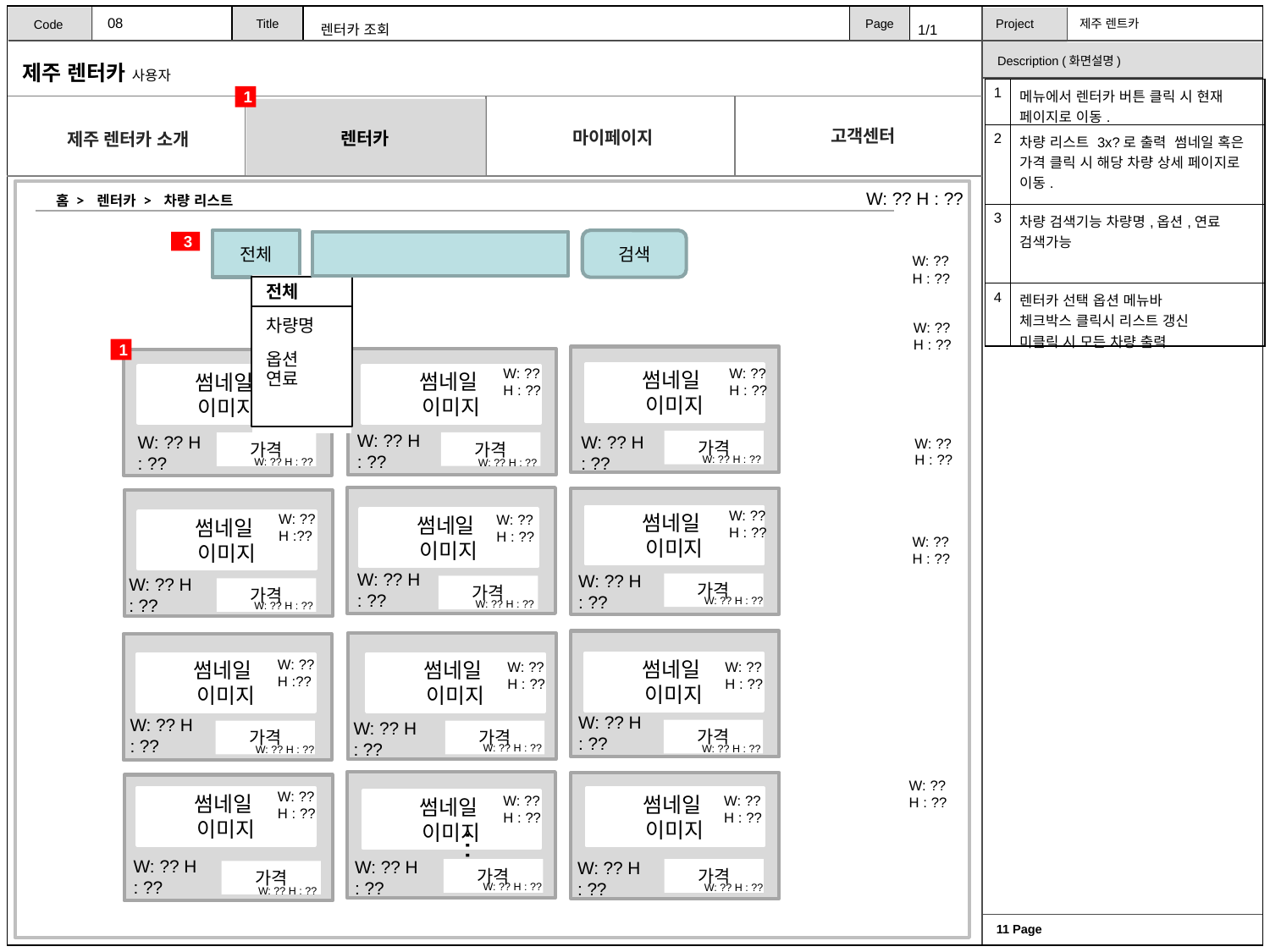

08
렌터카 조회
1/1
| 1 | 메뉴에서 렌터카 버튼 클릭 시 현재 페이지로 이동. |
| --- | --- |
| 2 | 차량 리스트 3x?로 출력 썸네일 혹은 가격 클릭 시 해당 차량 상세 페이지로 이동. |
| 3 | 차량 검색기능 차량명,옵션,연료 검색가능 |
| 4 | 렌터카 선택 옵션 메뉴바 체크박스 클릭시 리스트 갱신 미클릭 시 모든 차량 출력 |
1

렌터카

W: ?? H : ??
홈 > 렌터카 > 차량 리스트
전체
검색
3

W: ?? H : ??
| 전체 |
| --- |
| 차량명 |
| 옵션 연료 |
|  |

W: ?? H : ??
1

W: ?? H : ??
W: ?? H : ??
W: ?? H :??
썸네일
이미지
썸네일
이미지
썸네일
이미지
W: ?? H : ??
W: ?? H : ??
W: ?? H : ??
W: ?? H : ??
가격
가격
가격
W: ?? H : ??
W: ?? H : ??
W: ?? H : ??

W: ?? H : ??
W: ?? H :??
W: ?? H : ??
썸네일
이미지
썸네일
이미지
썸네일
이미지
W: ?? H : ??
W: ?? H : ??
W: ?? H : ??
W: ?? H : ??
가격
가격
가격
W: ?? H : ??
W: ?? H : ??
W: ?? H : ??

W: ?? H :??
W: ?? H : ??
W: ?? H : ??
썸네일
이미지
썸네일
이미지
썸네일
이미지
W: ?? H : ??
W: ?? H : ??
W: ?? H : ??
가격
가격
가격
W: ?? H : ??
W: ?? H : ??
W: ?? H : ??
W: ?? H : ??

W: ?? H : ??
W: ?? H : ??
W: ?? H : ??
썸네일
이미지
썸네일
이미지
썸네일
이미지
…
W: ?? H : ??
W: ?? H : ??
W: ?? H : ??
가격
가격
가격
W: ?? H : ??
W: ?? H : ??
W: ?? H : ??